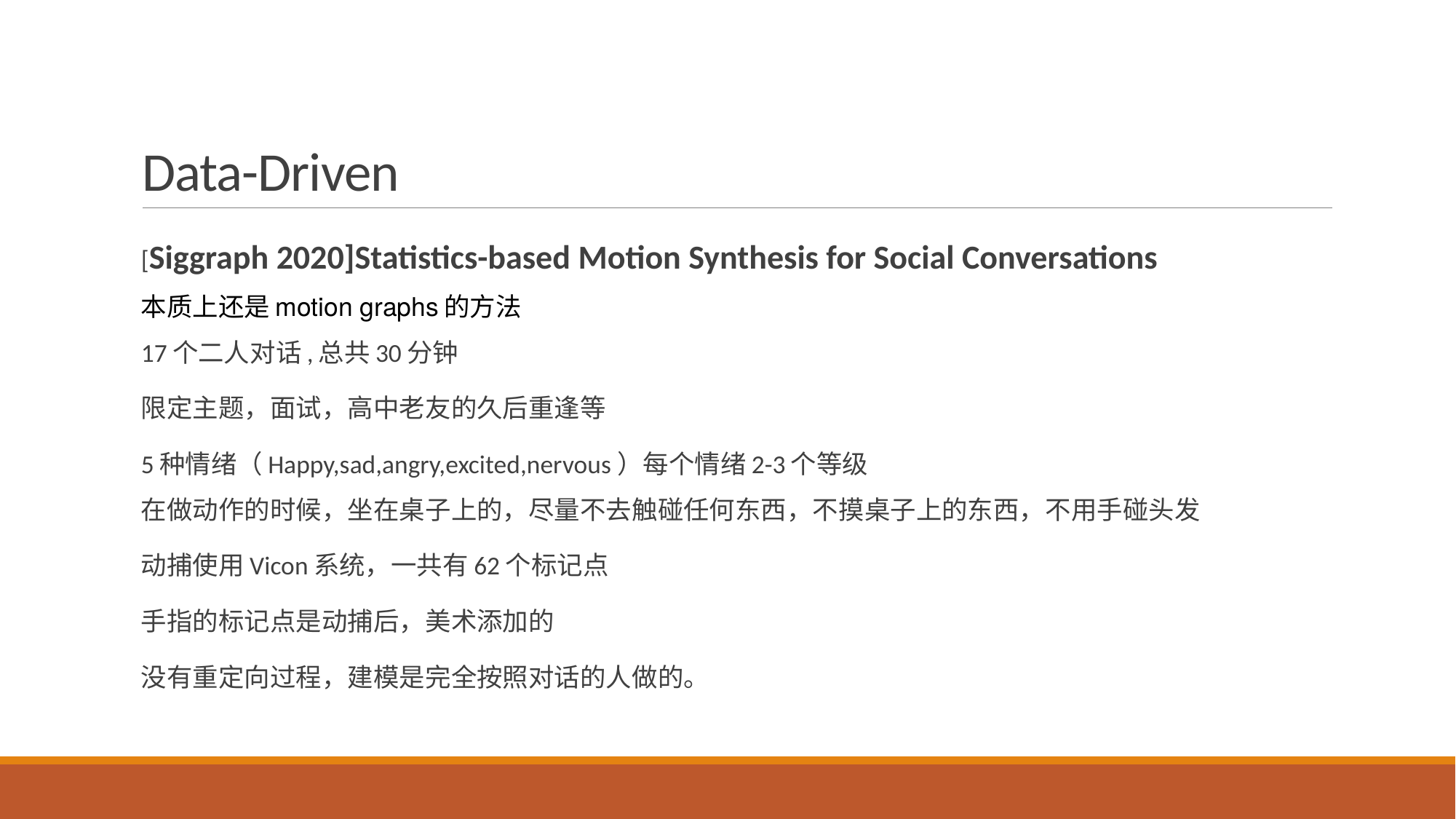

# Data-Driven
[Siggraph 2020]Statistics-based Motion Synthesis for Social Conversations
本质上还是motion graphs的方法
17个二人对话,总共30分钟
限定主题，面试，高中老友的久后重逢等
5种情绪（Happy,sad,angry,excited,nervous）每个情绪2-3个等级
在做动作的时候，坐在桌子上的，尽量不去触碰任何东西，不摸桌子上的东西，不用手碰头发
动捕使用Vicon系统，一共有62个标记点
手指的标记点是动捕后，美术添加的
没有重定向过程，建模是完全按照对话的人做的。